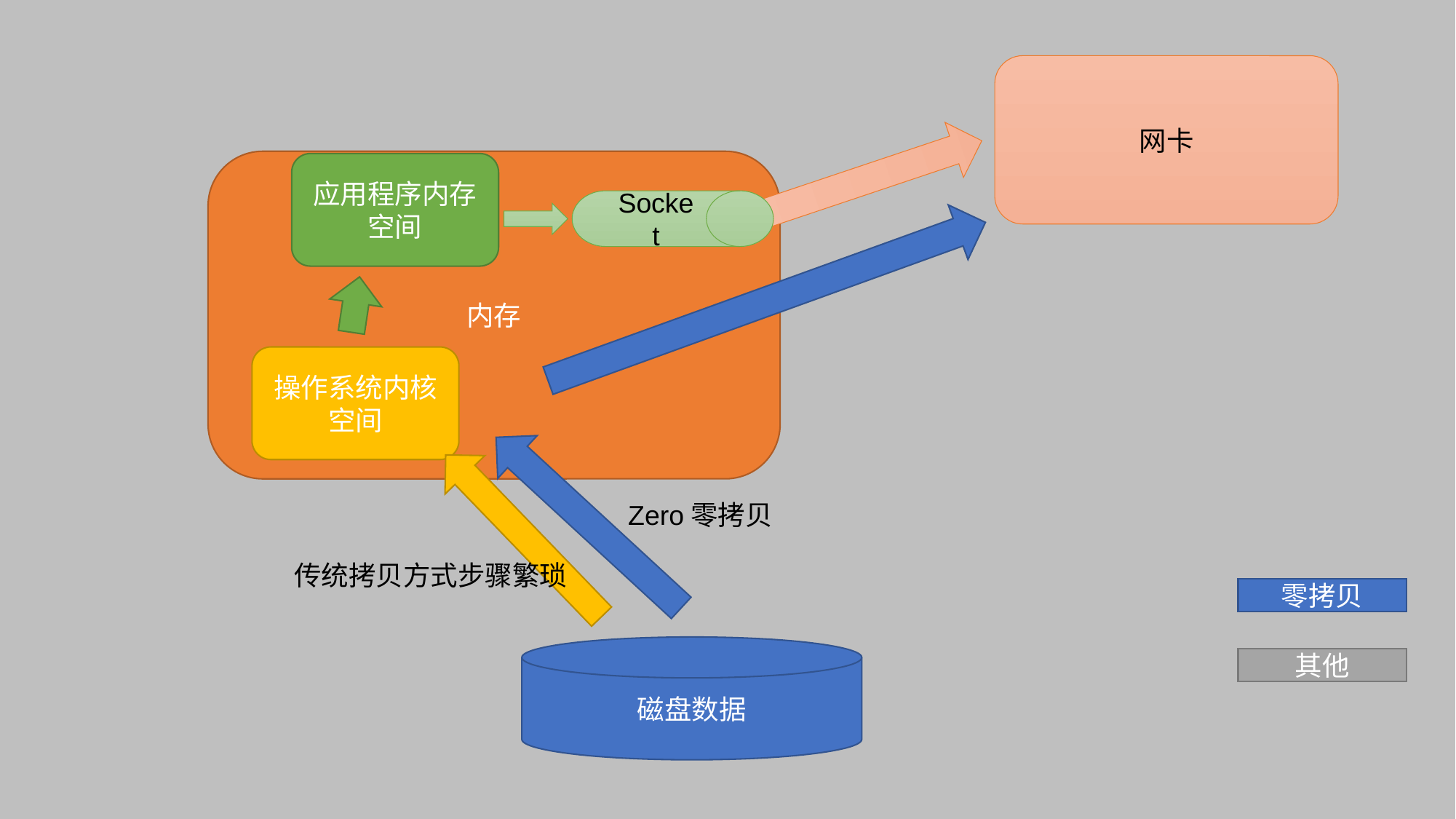

网卡

内存
应用程序内存空间
Socket

操作系统内核空间

Zero零拷贝
传统拷贝方式步骤繁琐
零拷贝
磁盘数据
其他